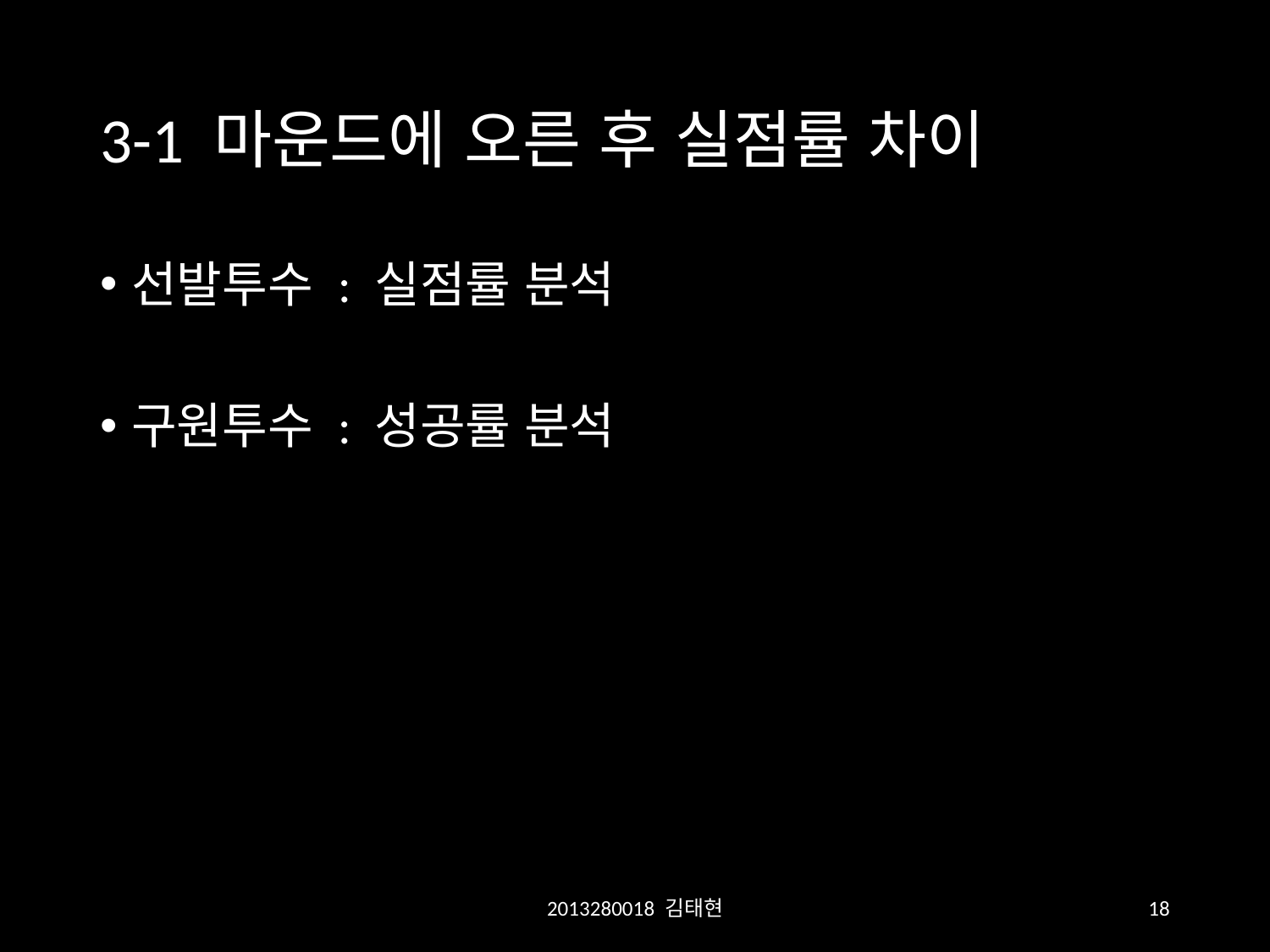

# 3-1 마운드에 오른 후 실점률 차이
선발투수 : 실점률 분석

구원투수 : 성공률 분석
2013280018 김태현
18